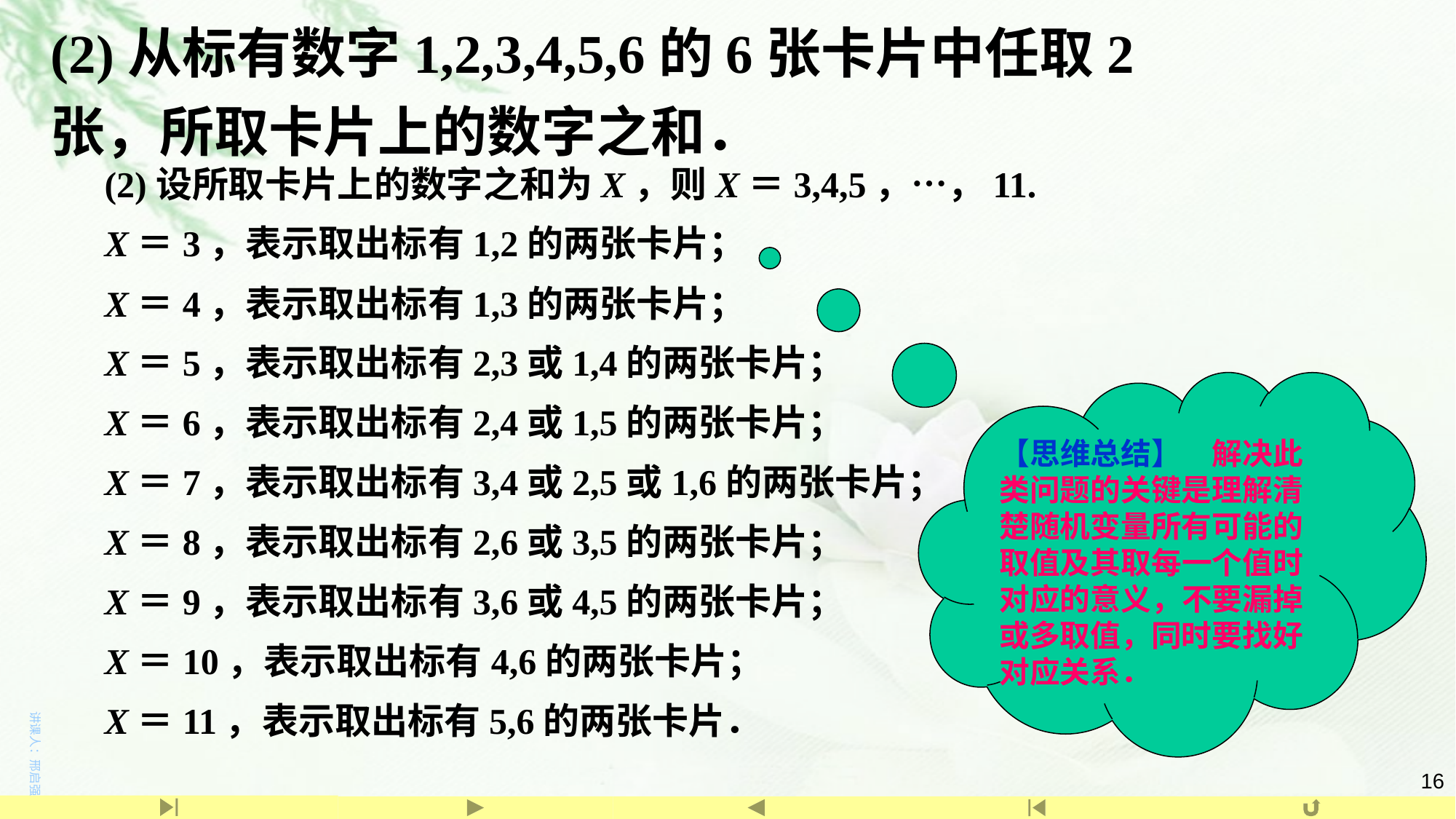

(2)从标有数字1,2,3,4,5,6的6张卡片中任取2张，所取卡片上的数字之和．
(2)设所取卡片上的数字之和为X，则X＝3,4,5，…，11.
X＝3，表示取出标有1,2的两张卡片；
X＝4，表示取出标有1,3的两张卡片；
X＝5，表示取出标有2,3或1,4的两张卡片；
X＝6，表示取出标有2,4或1,5的两张卡片；
X＝7，表示取出标有3,4或2,5或1,6的两张卡片；
X＝8，表示取出标有2,6或3,5的两张卡片；
X＝9，表示取出标有3,6或4,5的两张卡片；
X＝10，表示取出标有4,6的两张卡片；
X＝11，表示取出标有5,6的两张卡片．
【思维总结】　解决此类问题的关键是理解清楚随机变量所有可能的取值及其取每一个值时对应的意义，不要漏掉或多取值，同时要找好对应关系．